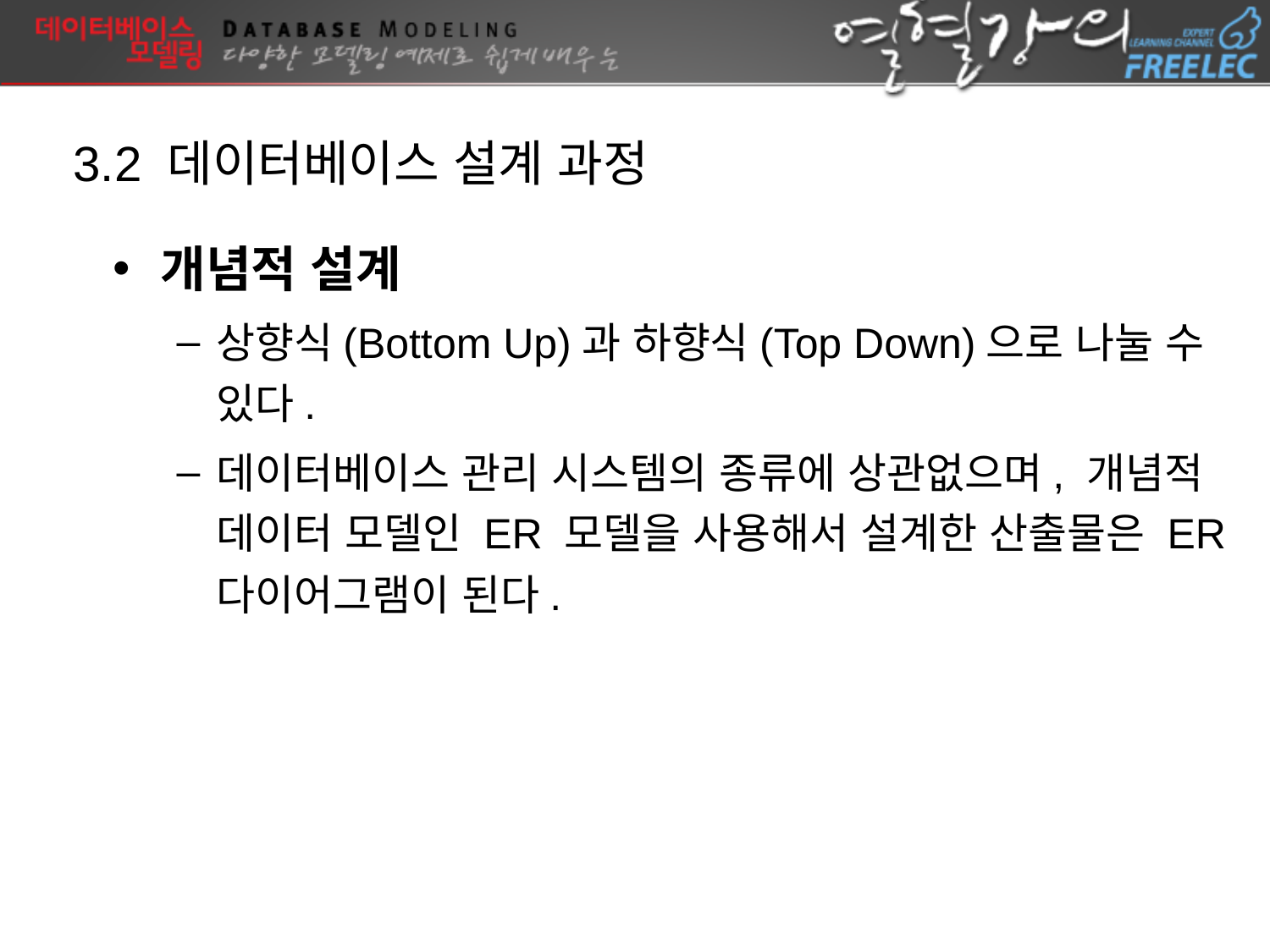

3.2 데이터베이스 설계 과정
개념적 설계
상향식(Bottom Up)과 하향식(Top Down)으로 나눌 수 있다.
데이터베이스 관리 시스템의 종류에 상관없으며, 개념적 데이터 모델인 ER 모델을 사용해서 설계한 산출물은 ER 다이어그램이 된다.